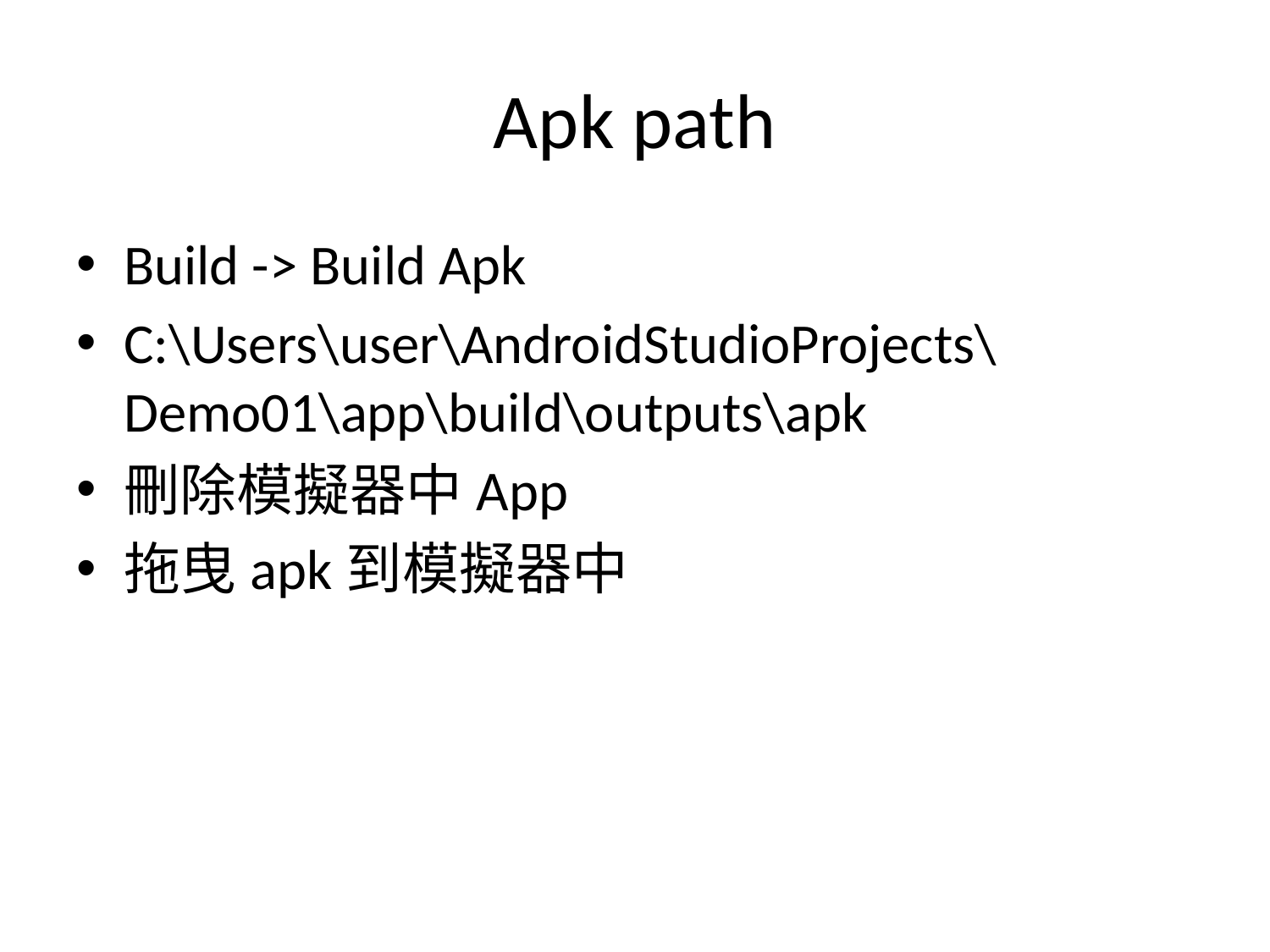

# Apk path
Build -> Build Apk
C:\Users\user\AndroidStudioProjects\Demo01\app\build\outputs\apk
刪除模擬器中App
拖曳apk到模擬器中